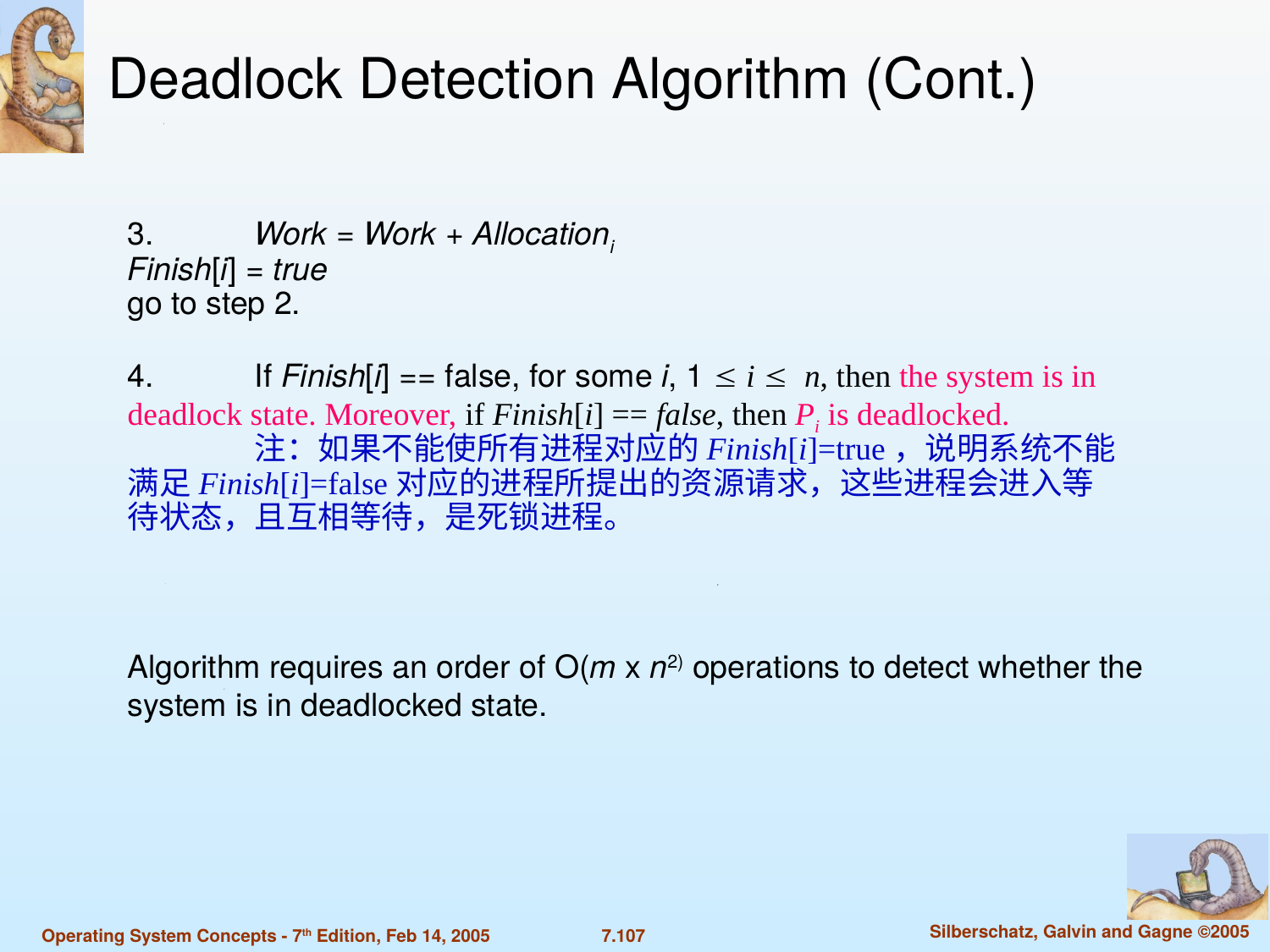

Deadlock Detection Algorithm (Cont.)
3.	Work = Work + Allocationi
Finish[i] = true
go to step 2.
4.	If Finish[i] == false, for some i, 1 ≤ i ≤  n, then the system is in deadlock state. Moreover, if Finish[i] == false, then Pi is deadlocked.
	注：如果不能使所有进程对应的Finish[i]=true，说明系统不能满足Finish[i]=false对应的进程所提出的资源请求，这些进程会进入等待状态，且互相等待，是死锁进程。
Algorithm requires an order of O(m x n2) operations to detect whether the system is in deadlocked state.